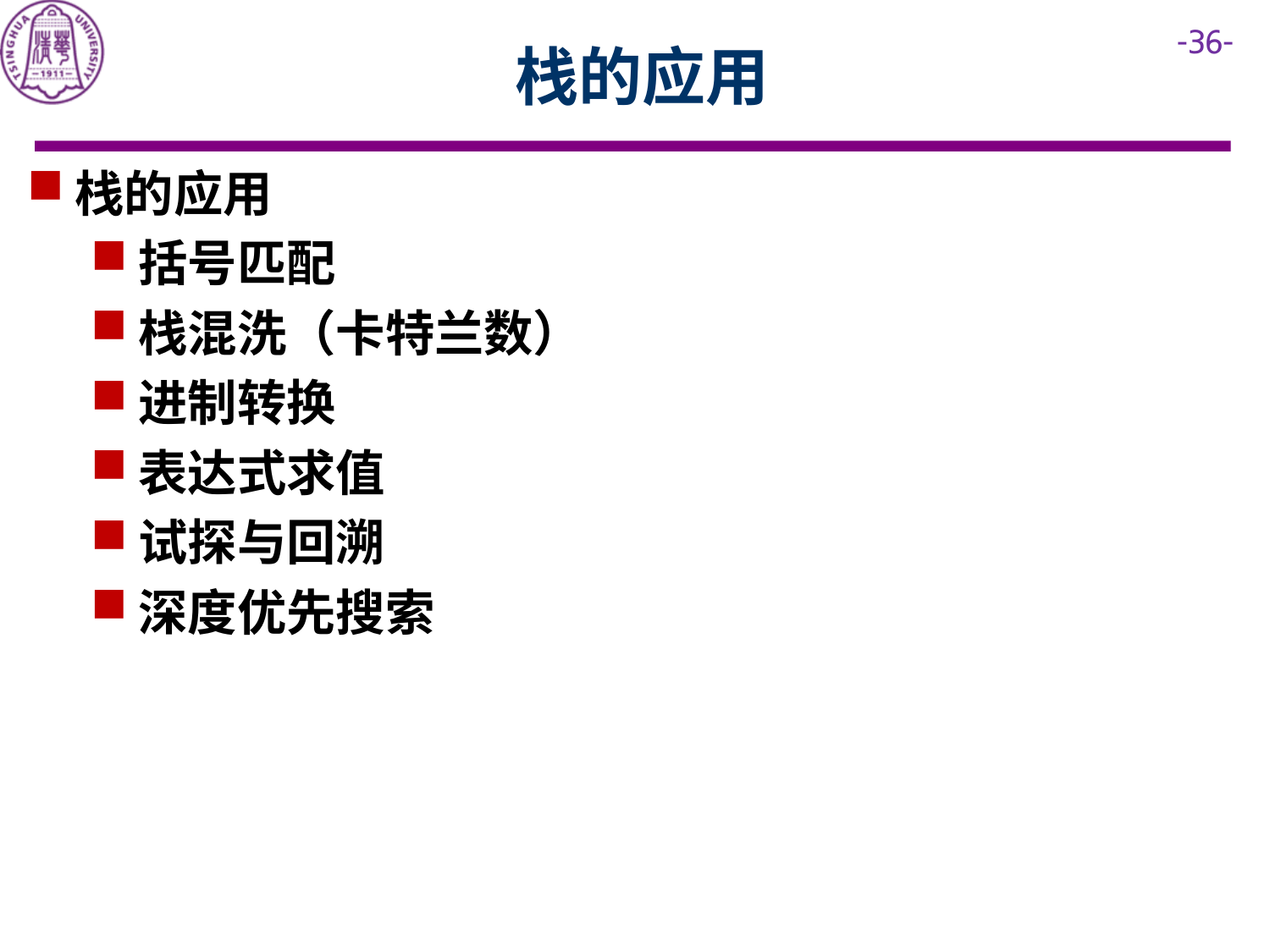

# 栈的应用
栈的应用
括号匹配
栈混洗（卡特兰数）
进制转换
表达式求值
试探与回溯
深度优先搜索